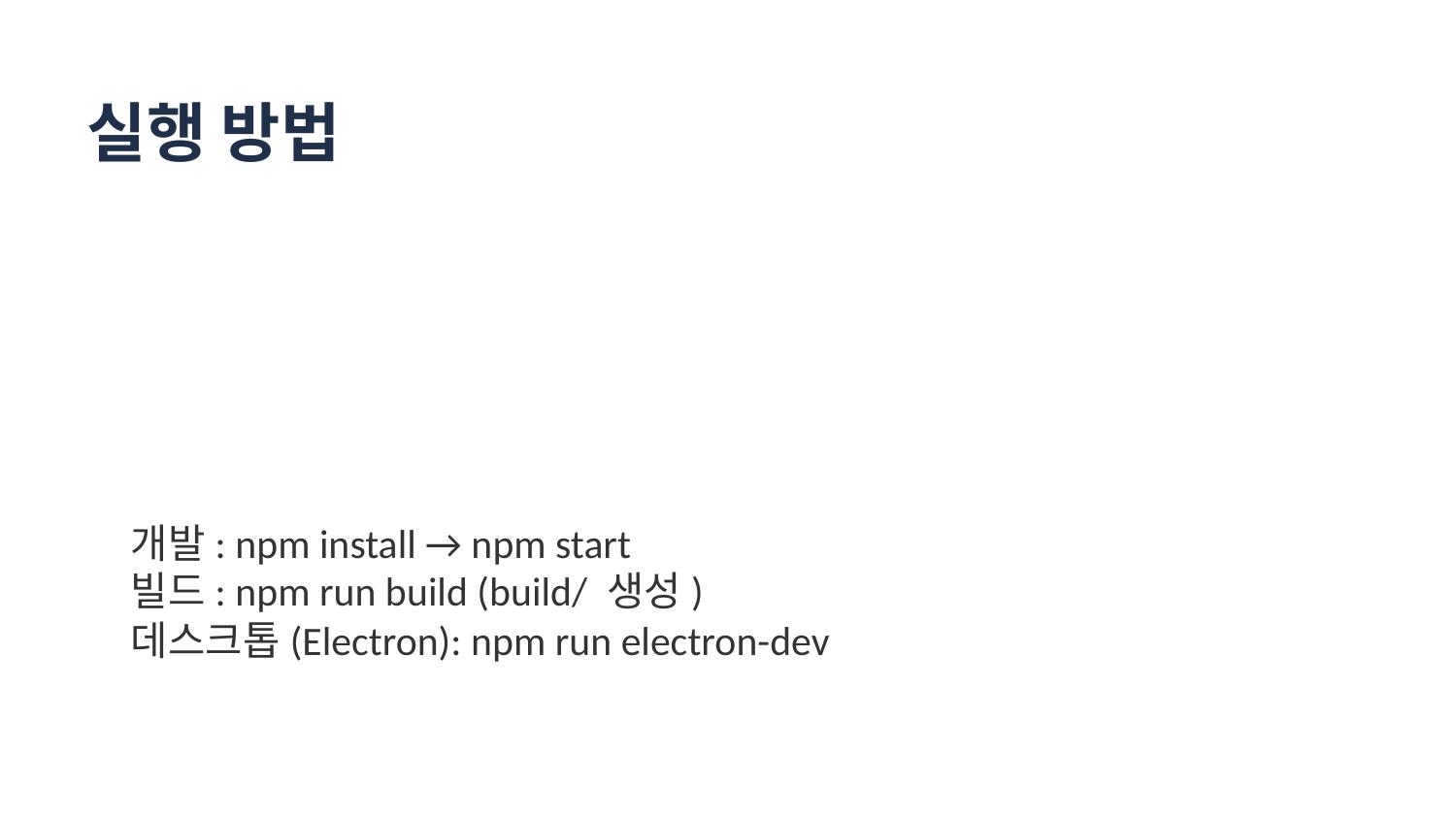

실행 방법
개발: npm install → npm start
빌드: npm run build (build/ 생성)
데스크톱(Electron): npm run electron-dev